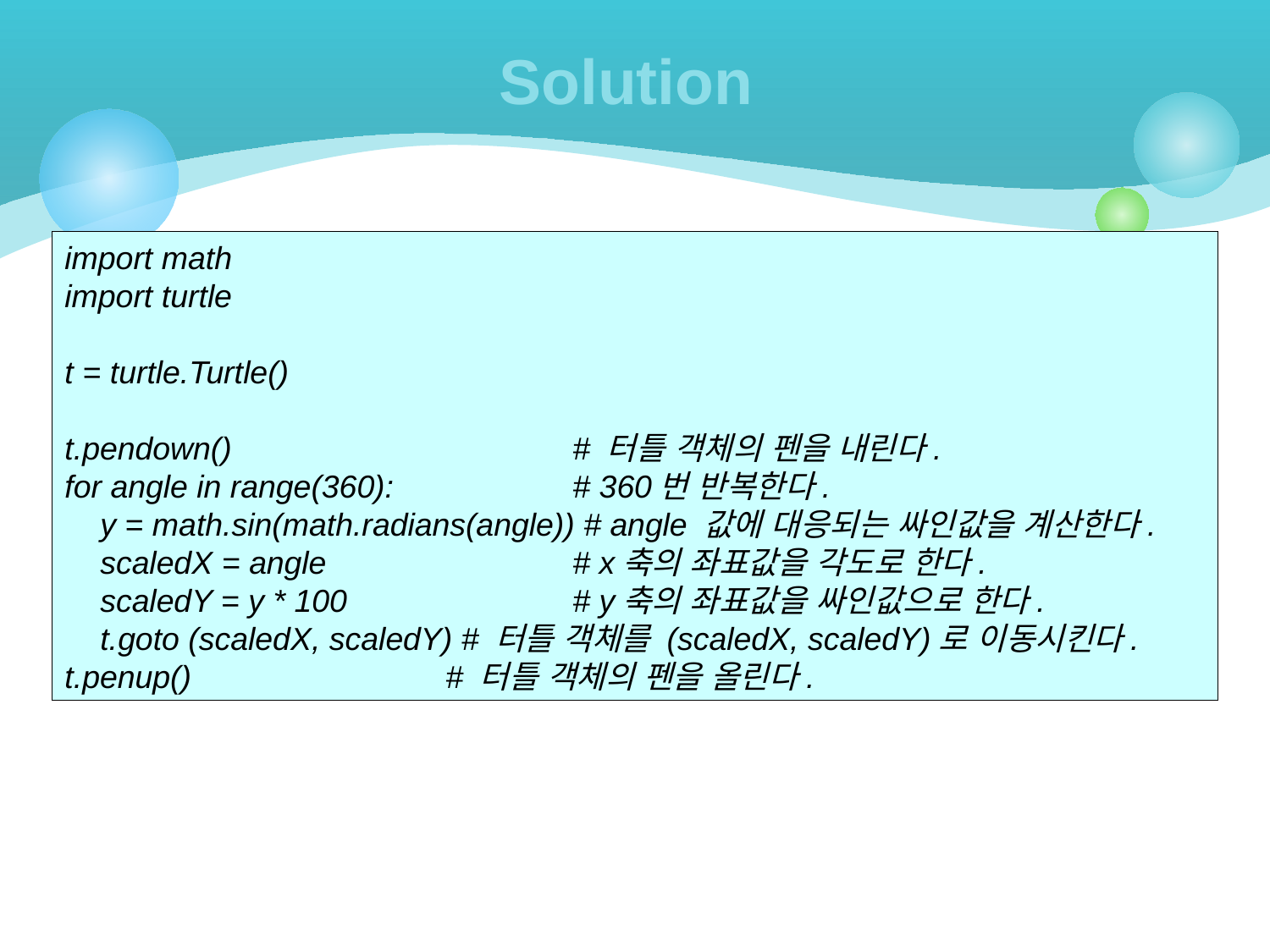

# Solution
import math
import turtle

t = turtle.Turtle()

t.pendown()			# 터틀 객체의 펜을 내린다.
for angle in range(360):		# 360번 반복한다.
    y = math.sin(math.radians(angle)) # angle 값에 대응되는 싸인값을 계산한다.
    scaledX = angle		# x축의 좌표값을 각도로 한다.
    scaledY = y * 100		# y축의 좌표값을 싸인값으로 한다.
    t.goto (scaledX, scaledY) # 터틀 객체를 (scaledX, scaledY)로 이동시킨다.
t.penup()			# 터틀 객체의 펜을 올린다.